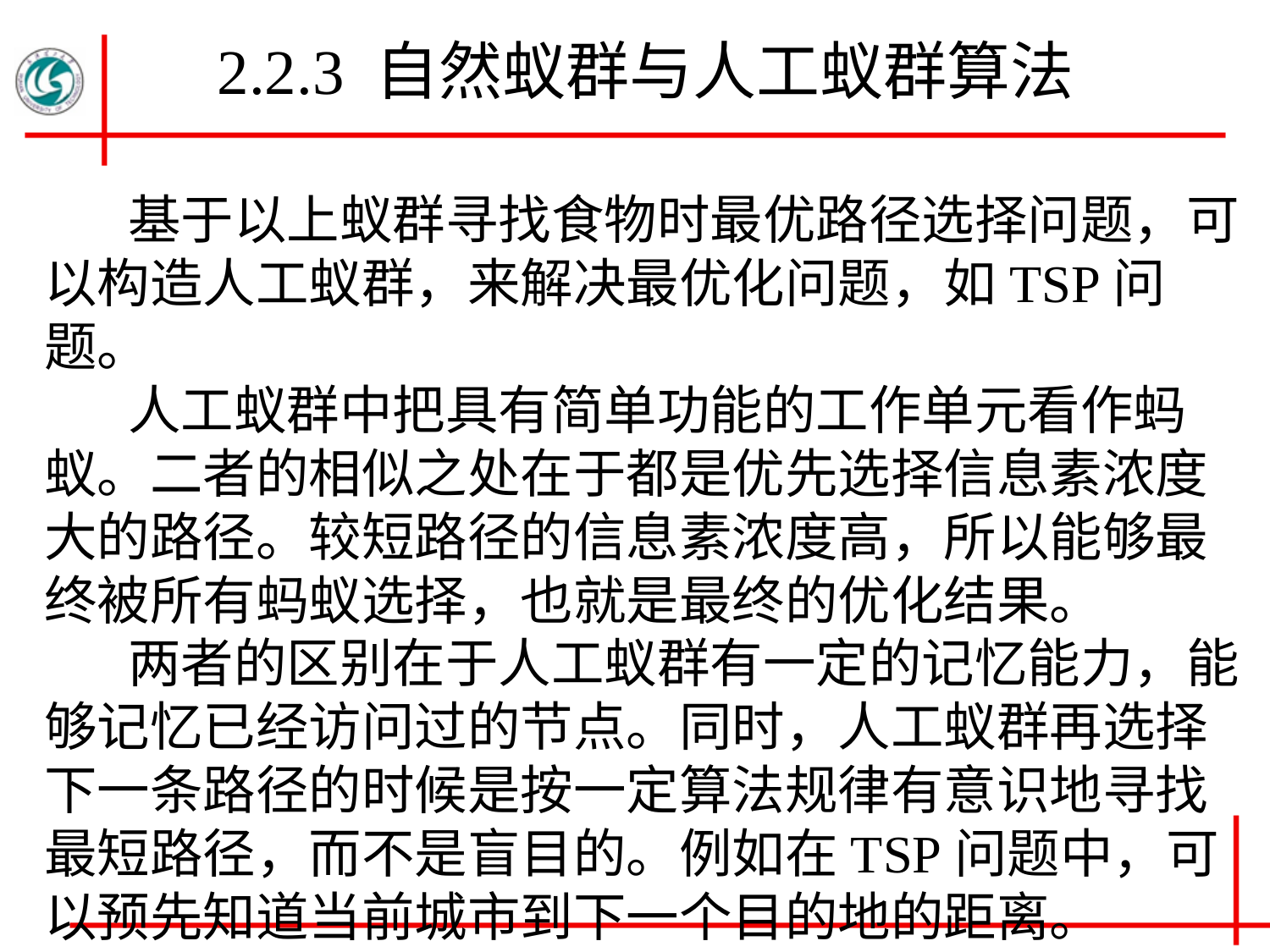

# 2.2.3 自然蚁群与人工蚁群算法
      基于以上蚁群寻找食物时最优路径选择问题，可以构造人工蚁群，来解决最优化问题，如TSP问题。
      人工蚁群中把具有简单功能的工作单元看作蚂蚁。二者的相似之处在于都是优先选择信息素浓度大的路径。较短路径的信息素浓度高，所以能够最终被所有蚂蚁选择，也就是最终的优化结果。
      两者的区别在于人工蚁群有一定的记忆能力，能够记忆已经访问过的节点。同时，人工蚁群再选择下一条路径的时候是按一定算法规律有意识地寻找最短路径，而不是盲目的。例如在TSP问题中，可以预先知道当前城市到下一个目的地的距离。

94